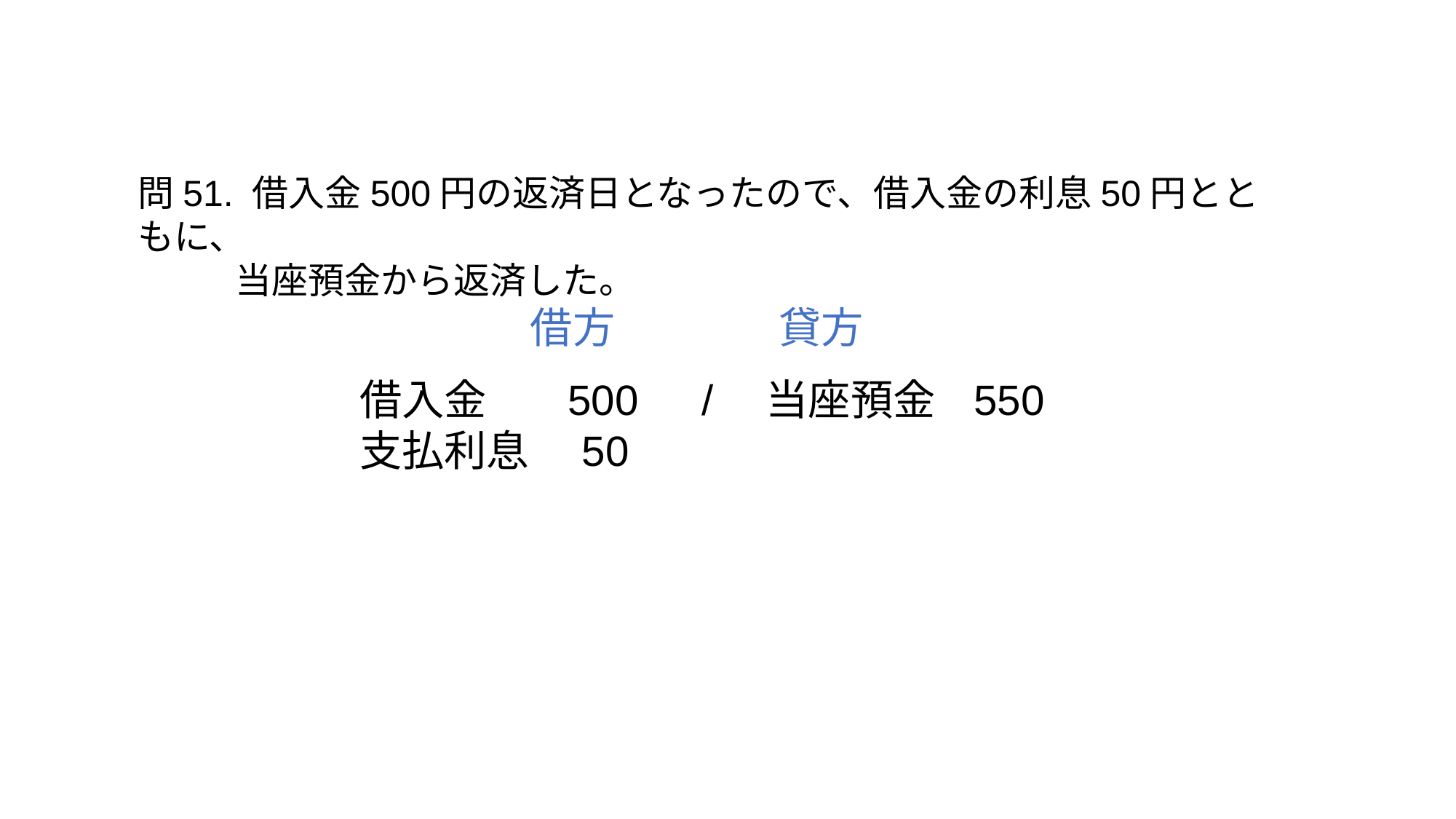

問51. 借入金500円の返済日となったので、借入金の利息50円とともに、
　　   当座預金から返済した。
借方
貸方
借入金   　500　/　当座預金   550
支払利息　50